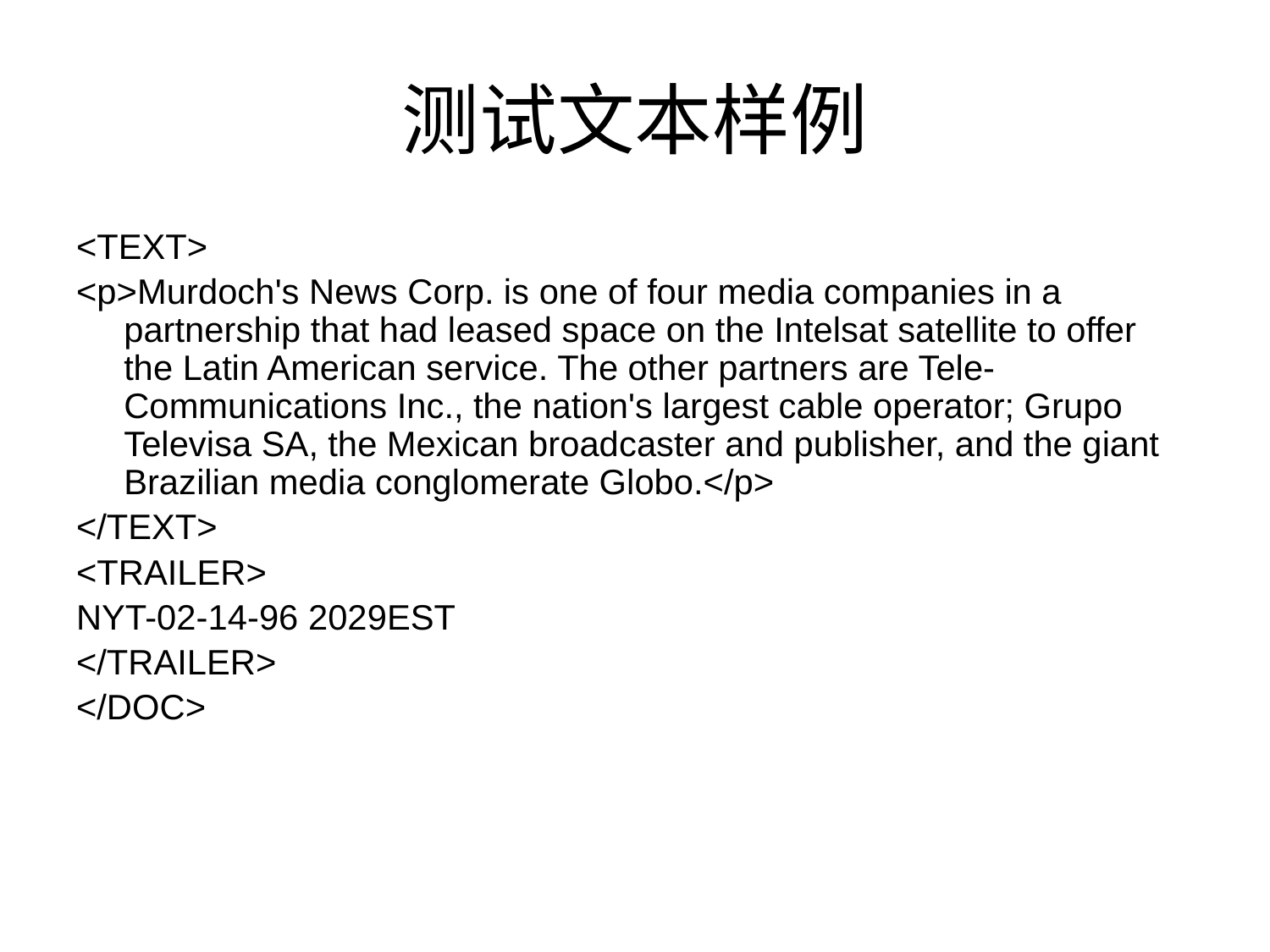

# 测试文本样例
<TEXT>
<p>Murdoch's News Corp. is one of four media companies in a partnership that had leased space on the Intelsat satellite to offer the Latin American service. The other partners are Tele-Communications Inc., the nation's largest cable operator; Grupo Televisa SA, the Mexican broadcaster and publisher, and the giant Brazilian media conglomerate Globo.</p>
</TEXT>
<TRAILER>
NYT-02-14-96 2029EST
</TRAILER>
</DOC>